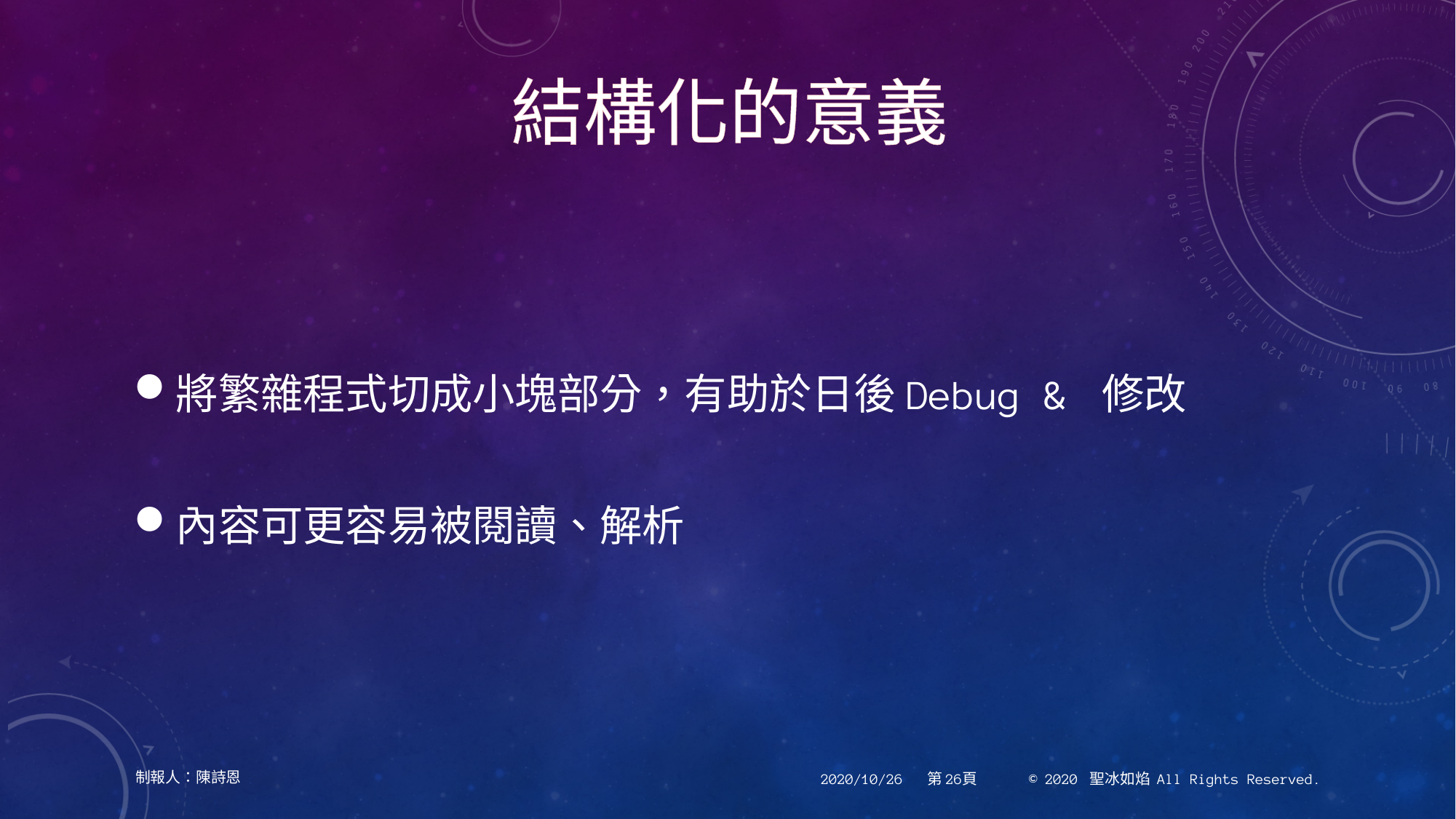

# 結構化的意義
將繁雜程式切成小塊部分，有助於日後Debug & 修改

內容可更容易被閱讀、解析
第26頁
制報人：陳詩恩
2020/10/26